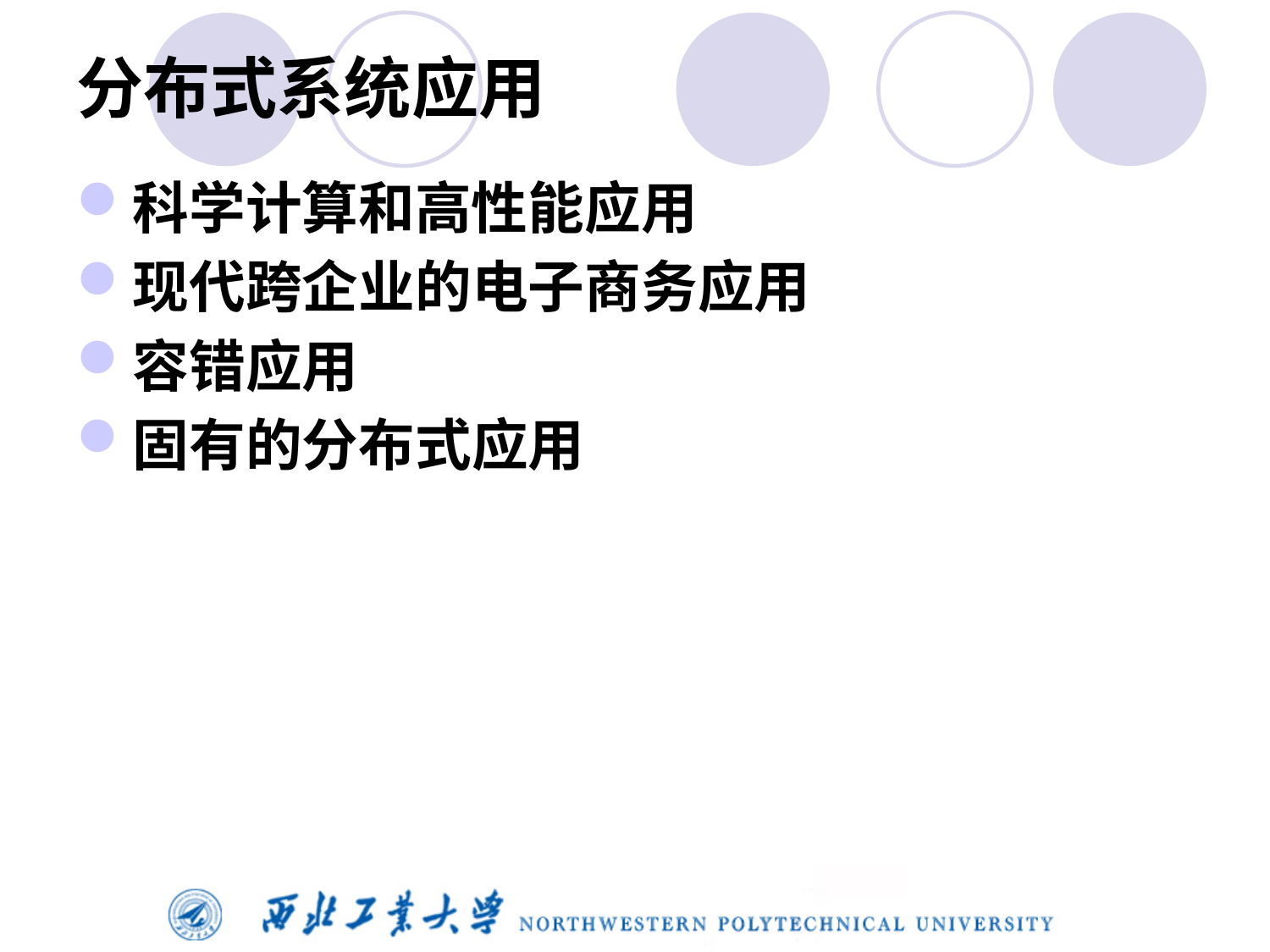

# 分布式系统应用
科学计算和高性能应用
现代跨企业的电子商务应用
容错应用
固有的分布式应用